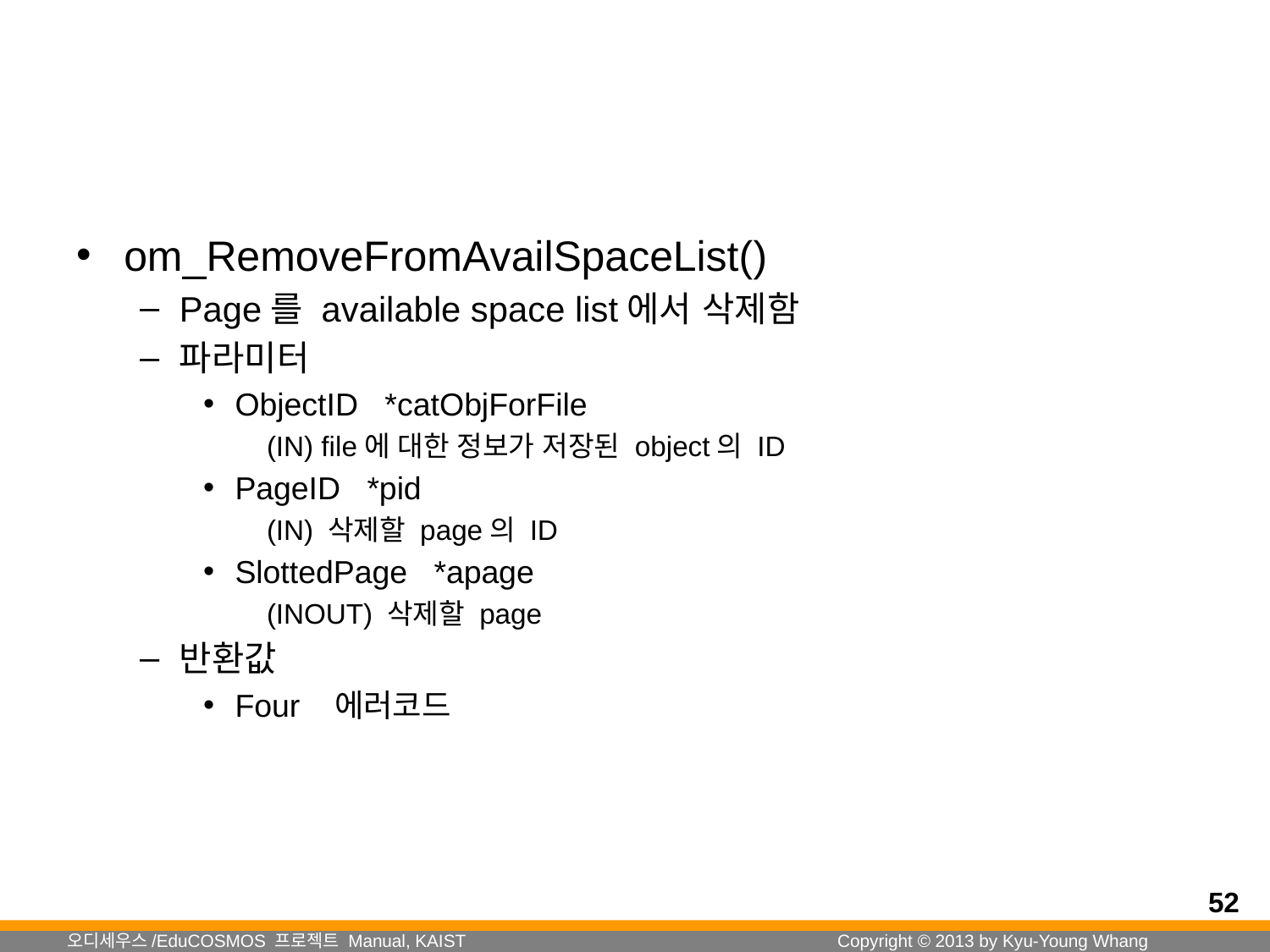

#
om_RemoveFromAvailSpaceList()
Page를 available space list에서 삭제함
파라미터
ObjectID   *catObjForFile
(IN) file에 대한 정보가 저장된 object의 ID
PageID   *pid
(IN) 삭제할 page의 ID
SlottedPage   *apage
(INOUT) 삭제할 page
반환값
Four   에러코드